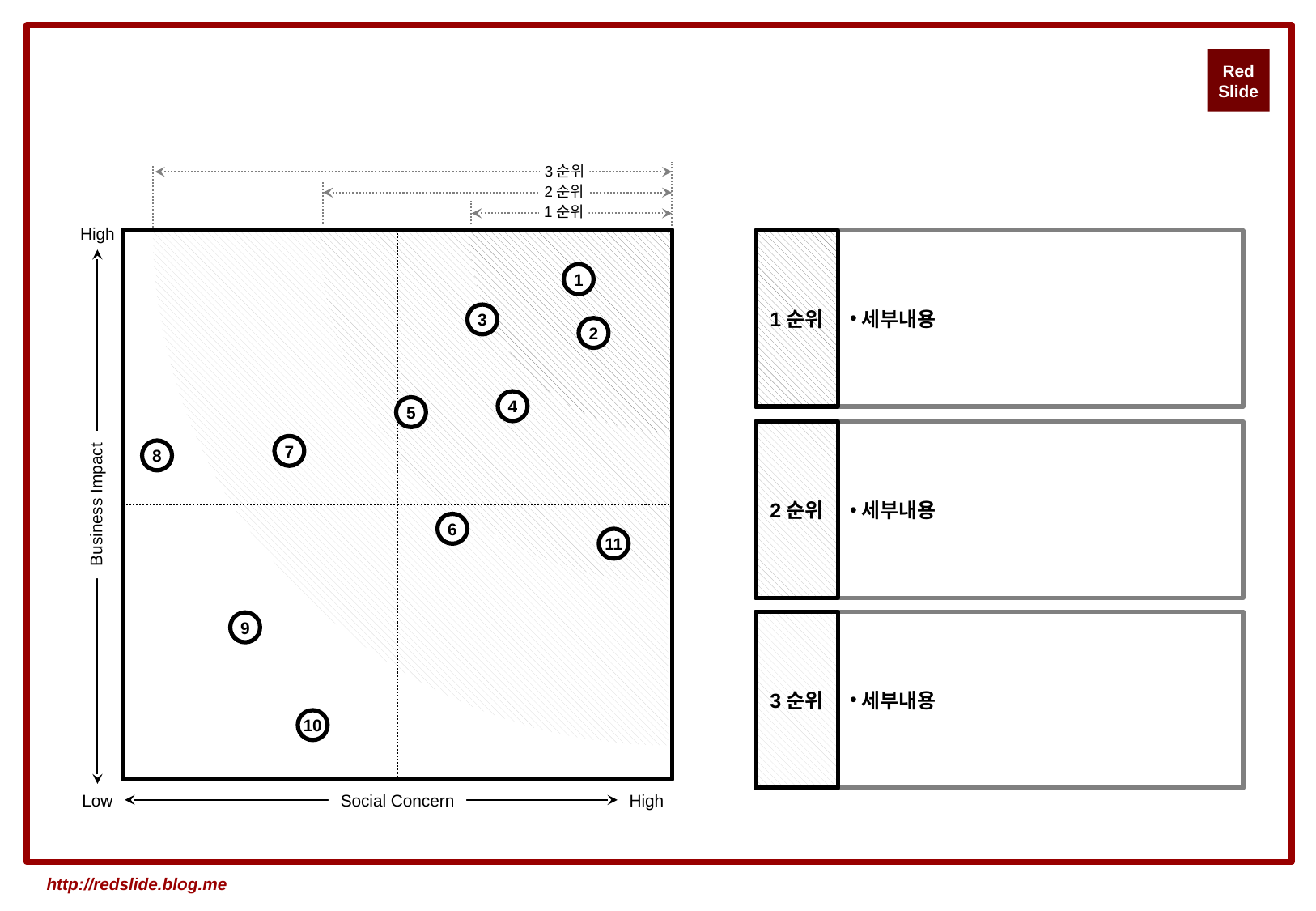

3순위
2순위
1순위
High

1순위
세부내용
1
3
2
4
5
2순위
세부내용
7
8
Business Impact
6
11
3순위
세부내용
9
10
Low
Social Concern
High